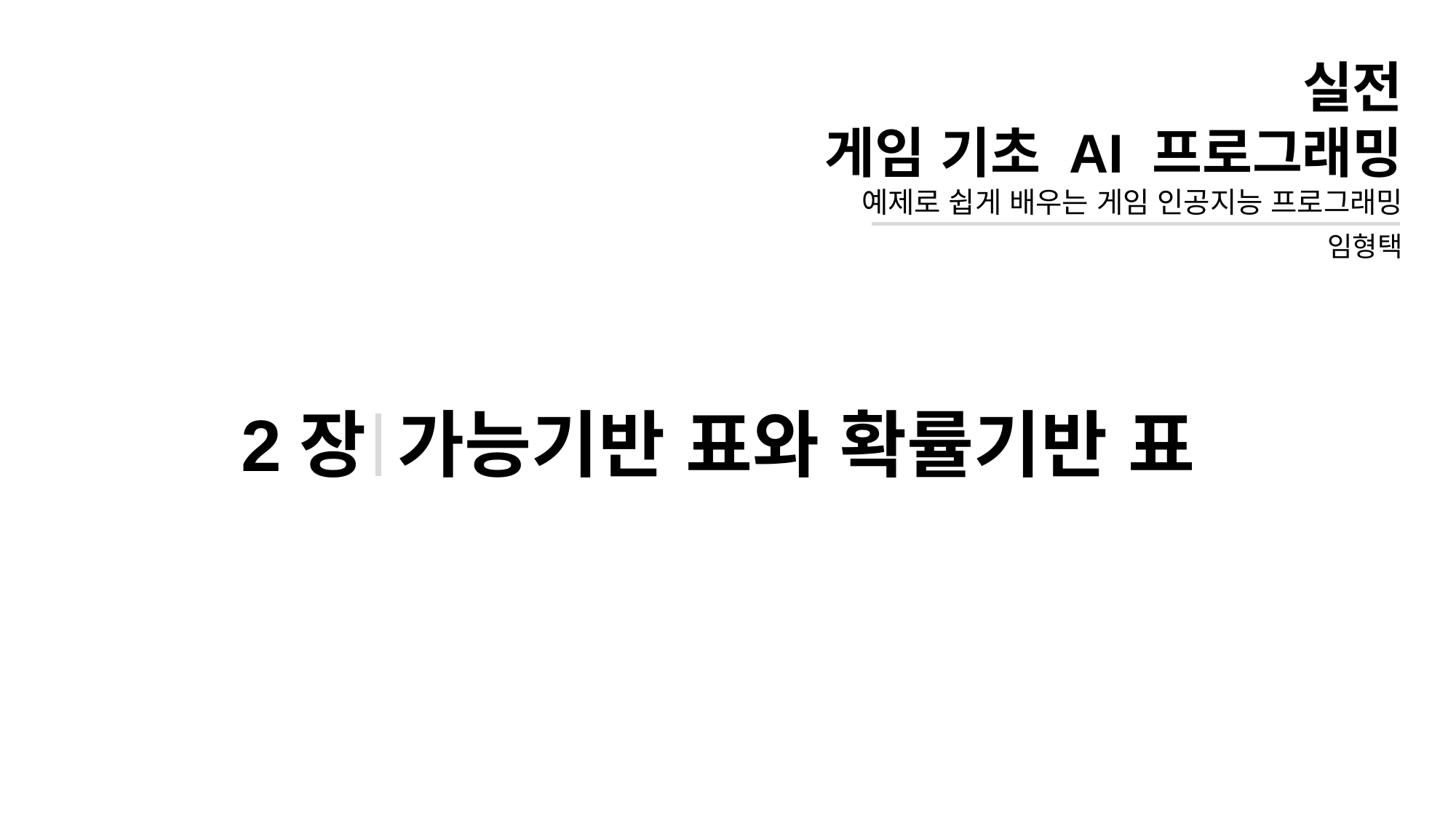

# 실전 게임 기초 AI 프로그래밍 예제로 쉽게 배우는 게임 인공지능 프로그래밍
임형택
2장
가능기반 표와 확률기반 표